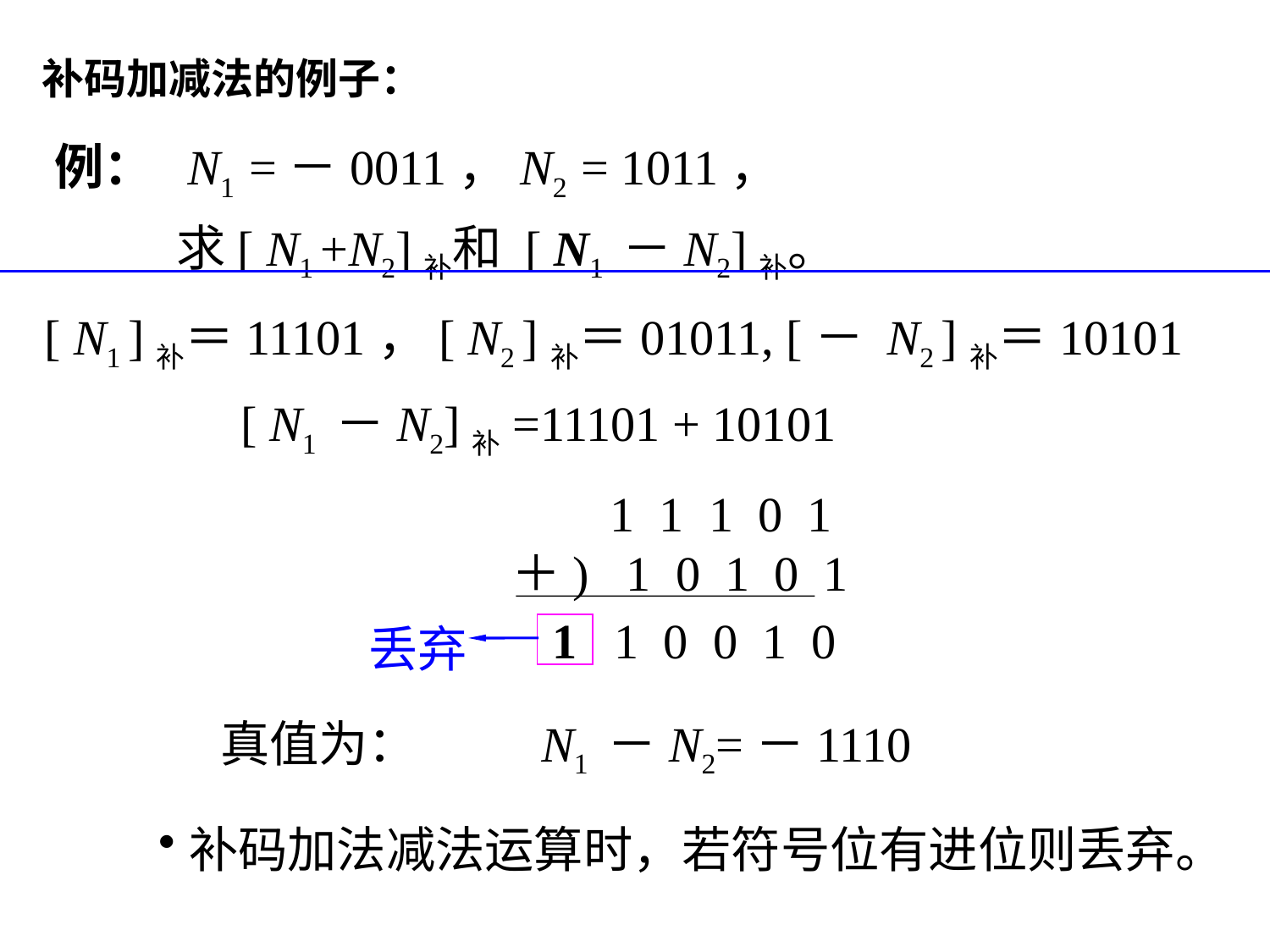

补码加减法的例子：
例：  N1  =－0011，N2  = 1011，
          求[ N1 +N2]补和 [ N1 －N2]补。
解：  [ N1 ]补＝11101，[ N2 ]补＝01011, [－ N2 ]补＝10101
[ N1 －N2]补=11101 + 10101
        1  1  1  0  1
＋)   1  0  1  0  1

1   1  0  0  1  0
丢弃

真值为：	     N1 －N2=－1110
补码加法减法运算时，若符号位有进位则丢弃。